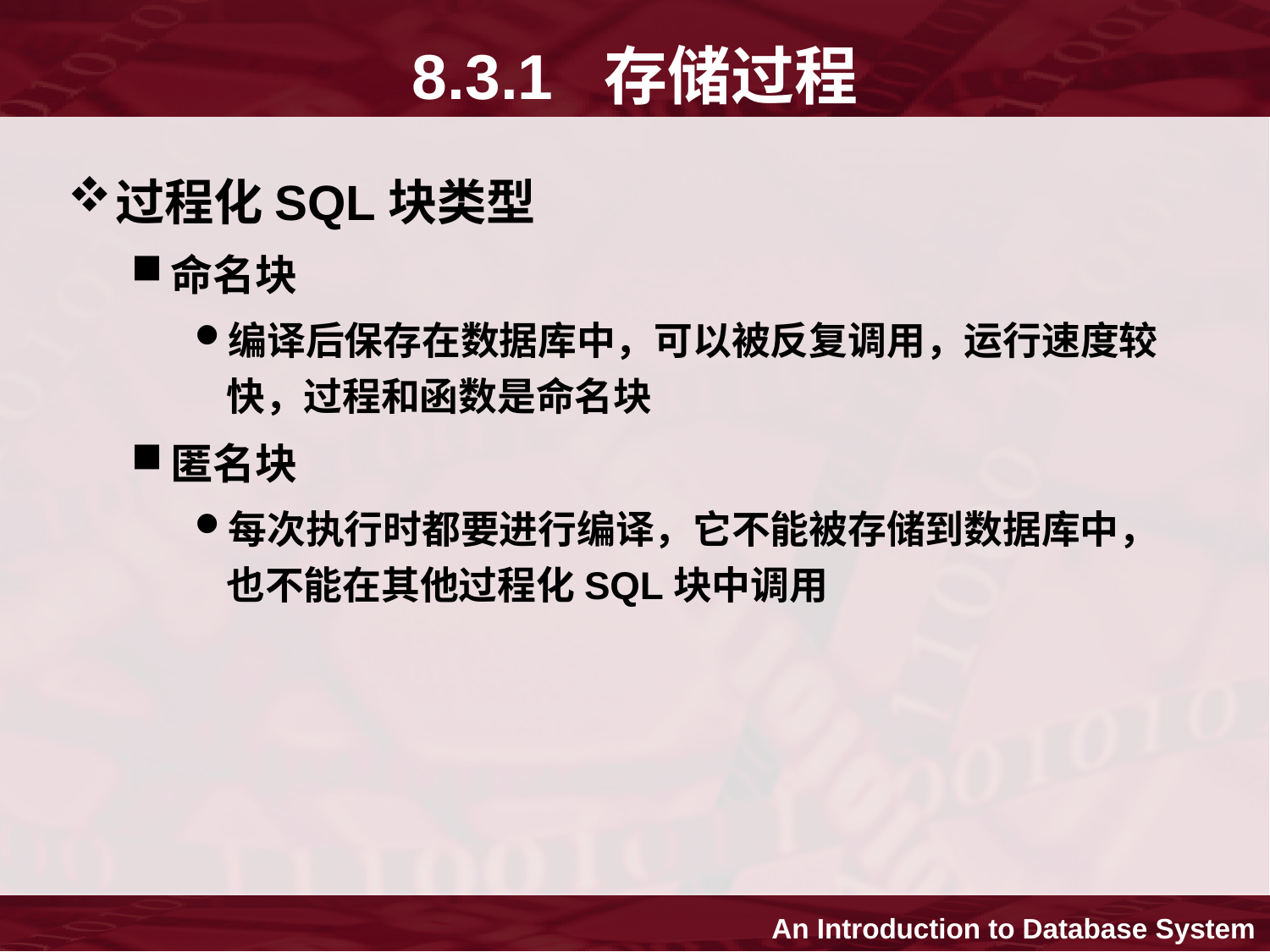

# 8.3.1  存储过程
过程化SQL块类型
命名块
编译后保存在数据库中，可以被反复调用，运行速度较快，过程和函数是命名块
匿名块
每次执行时都要进行编译，它不能被存储到数据库中，也不能在其他过程化SQL块中调用